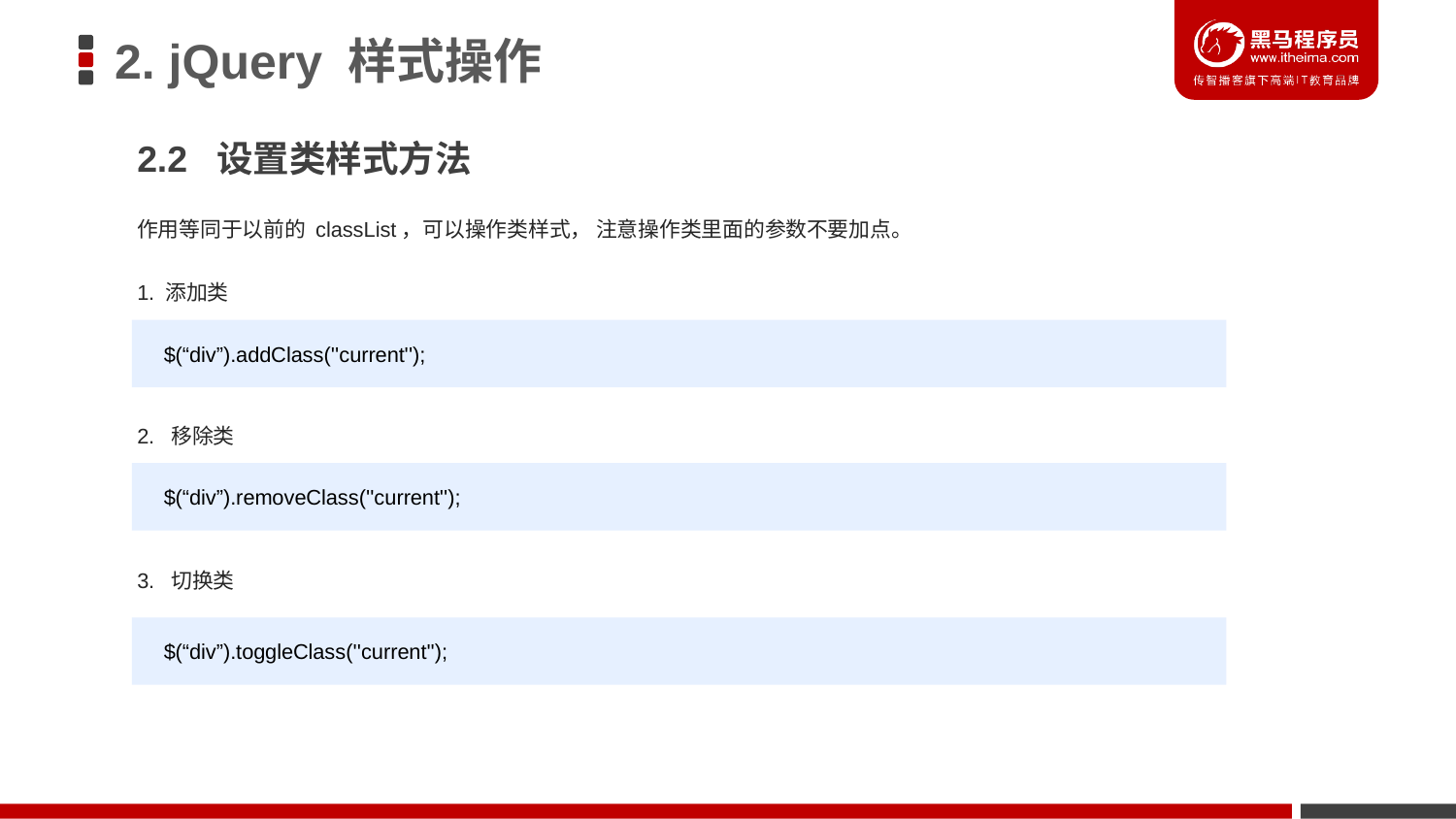

# 2. jQuery 样式操作
2.2  设置类样式方法
作用等同于以前的 classList，可以操作类样式， 注意操作类里面的参数不要加点。

1. 添加类
$(“div”).addClass(''current'');
2.  移除类
$(“div”).removeClass(''current'');
3.  切换类
$(“div”).toggleClass(''current'');